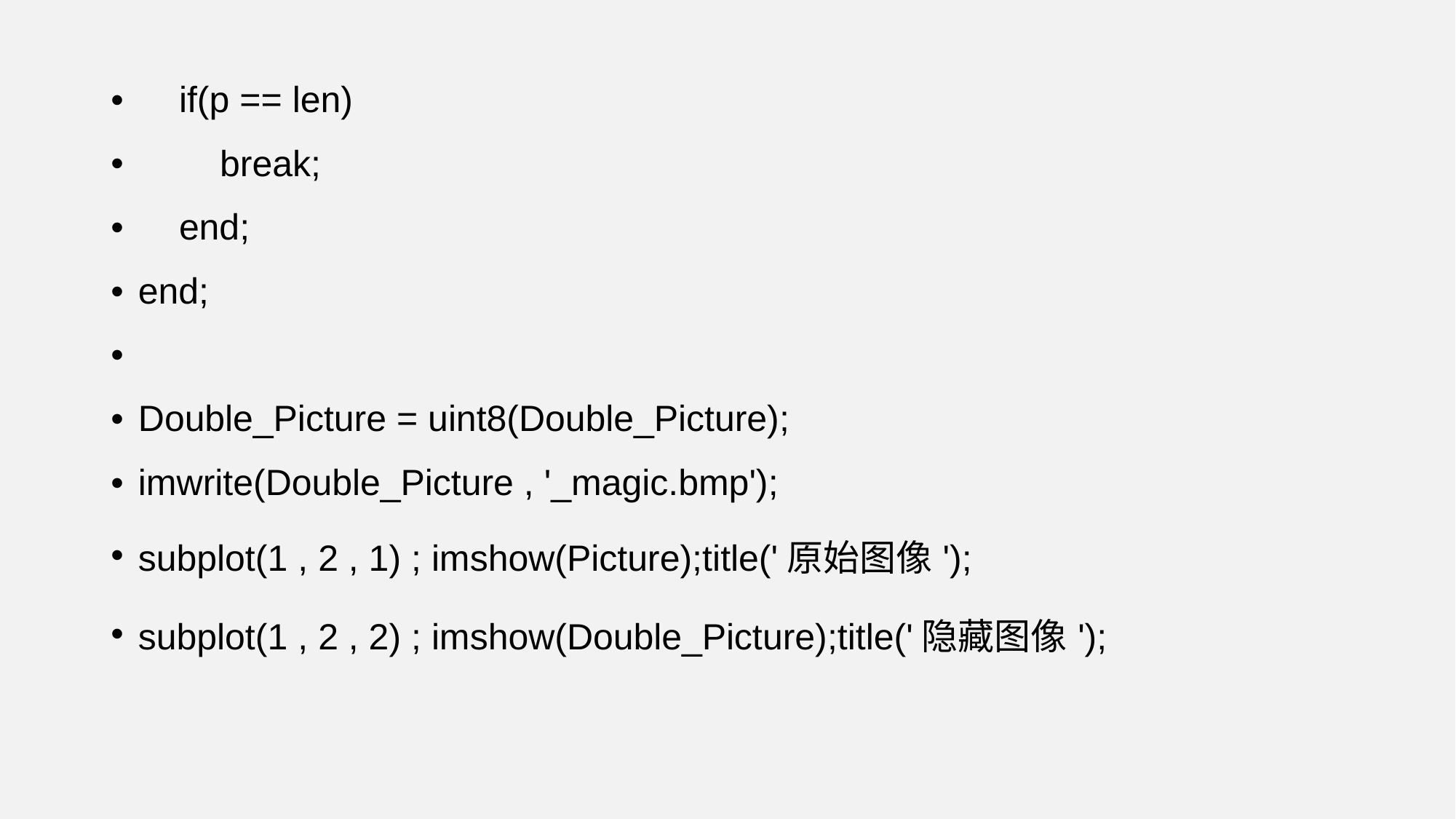

if(p == len)
        break;
    end;
end;

Double_Picture = uint8(Double_Picture);
imwrite(Double_Picture , '_magic.bmp');
subplot(1 , 2 , 1) ; imshow(Picture);title('原始图像');
subplot(1 , 2 , 2) ; imshow(Double_Picture);title('隐藏图像');